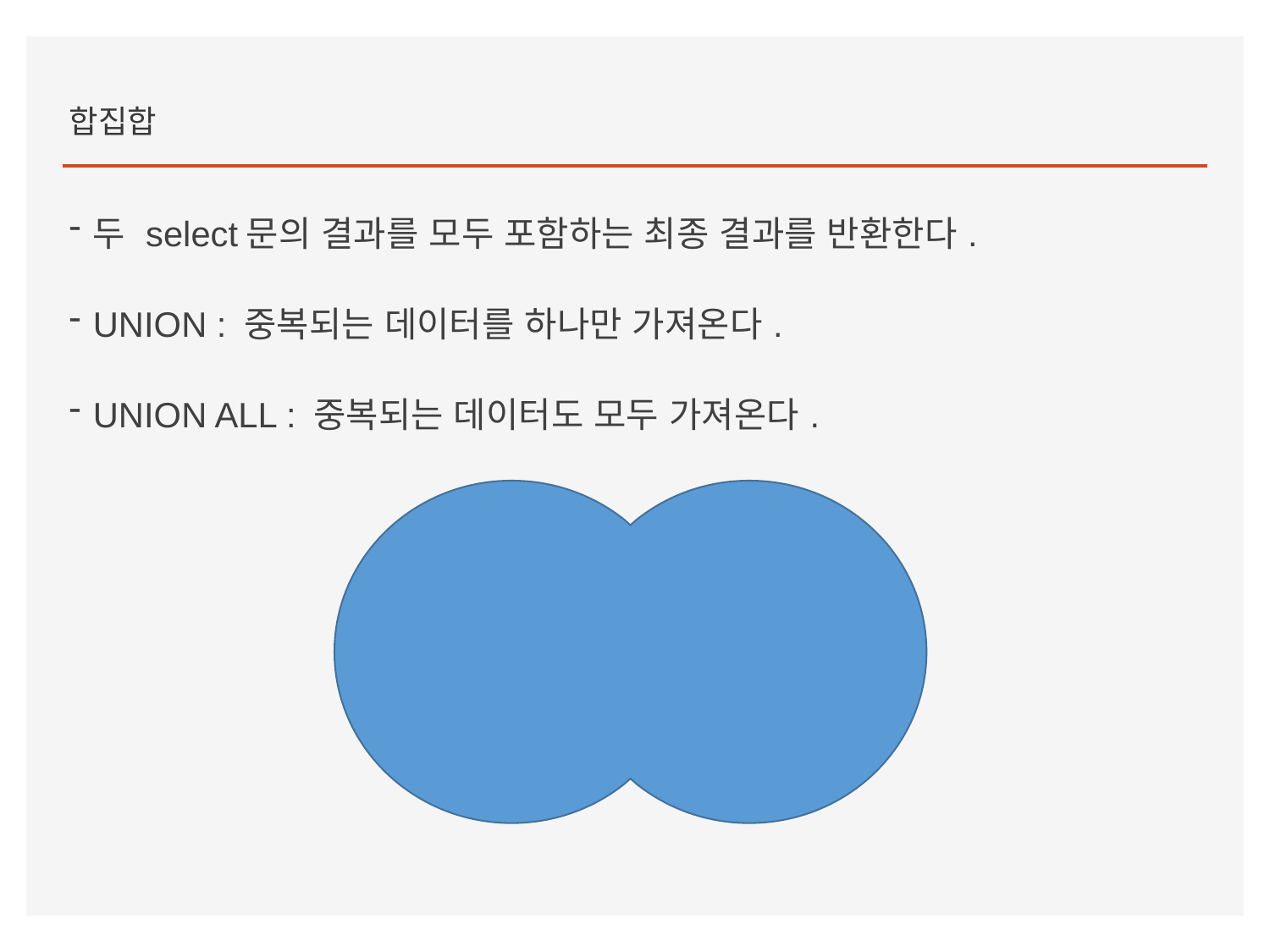

합집합
두 select문의 결과를 모두 포함하는 최종 결과를 반환한다.
UNION : 중복되는 데이터를 하나만 가져온다.
UNION ALL : 중복되는 데이터도 모두 가져온다.